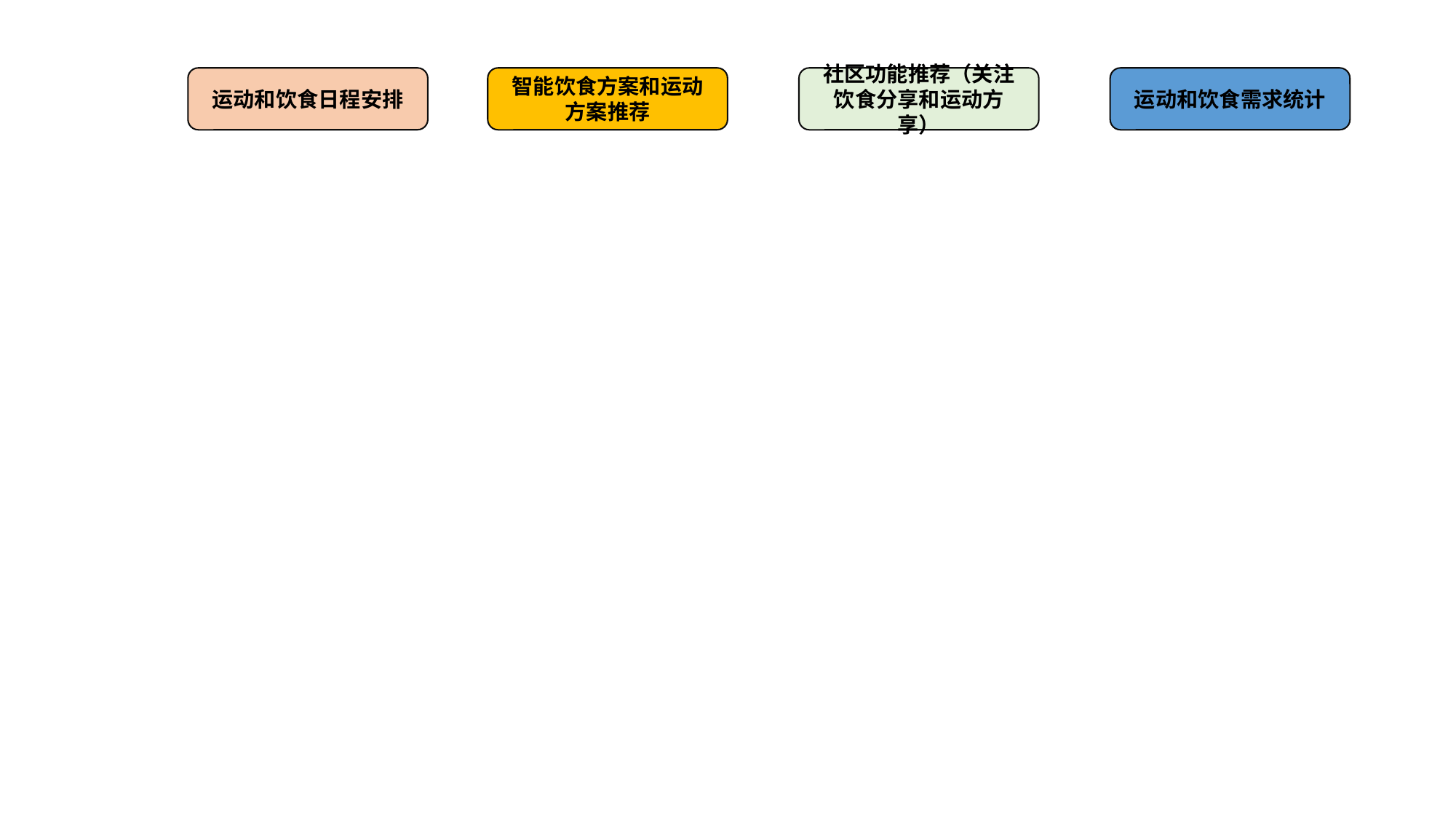

运动和饮食日程安排
智能饮食方案和运动方案推荐
运动和饮食需求统计
社区功能推荐（关注饮食分享和运动方享）